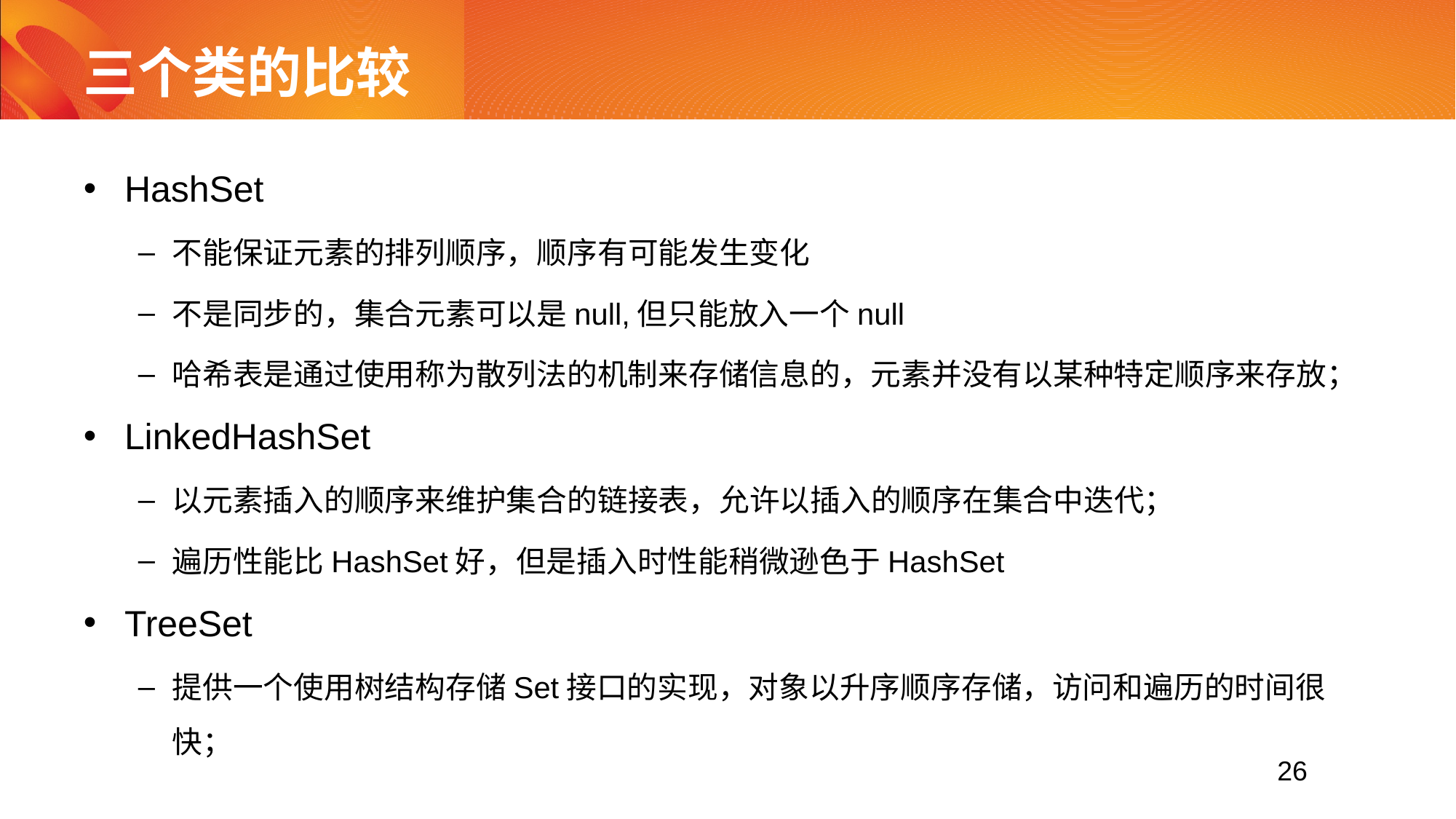

# 三个类的比较
HashSet
不能保证元素的排列顺序，顺序有可能发生变化
不是同步的，集合元素可以是null,但只能放入一个null
哈希表是通过使用称为散列法的机制来存储信息的，元素并没有以某种特定顺序来存放；
LinkedHashSet
以元素插入的顺序来维护集合的链接表，允许以插入的顺序在集合中迭代；
遍历性能比HashSet好，但是插入时性能稍微逊色于HashSet
TreeSet
提供一个使用树结构存储Set接口的实现，对象以升序顺序存储，访问和遍历的时间很快；